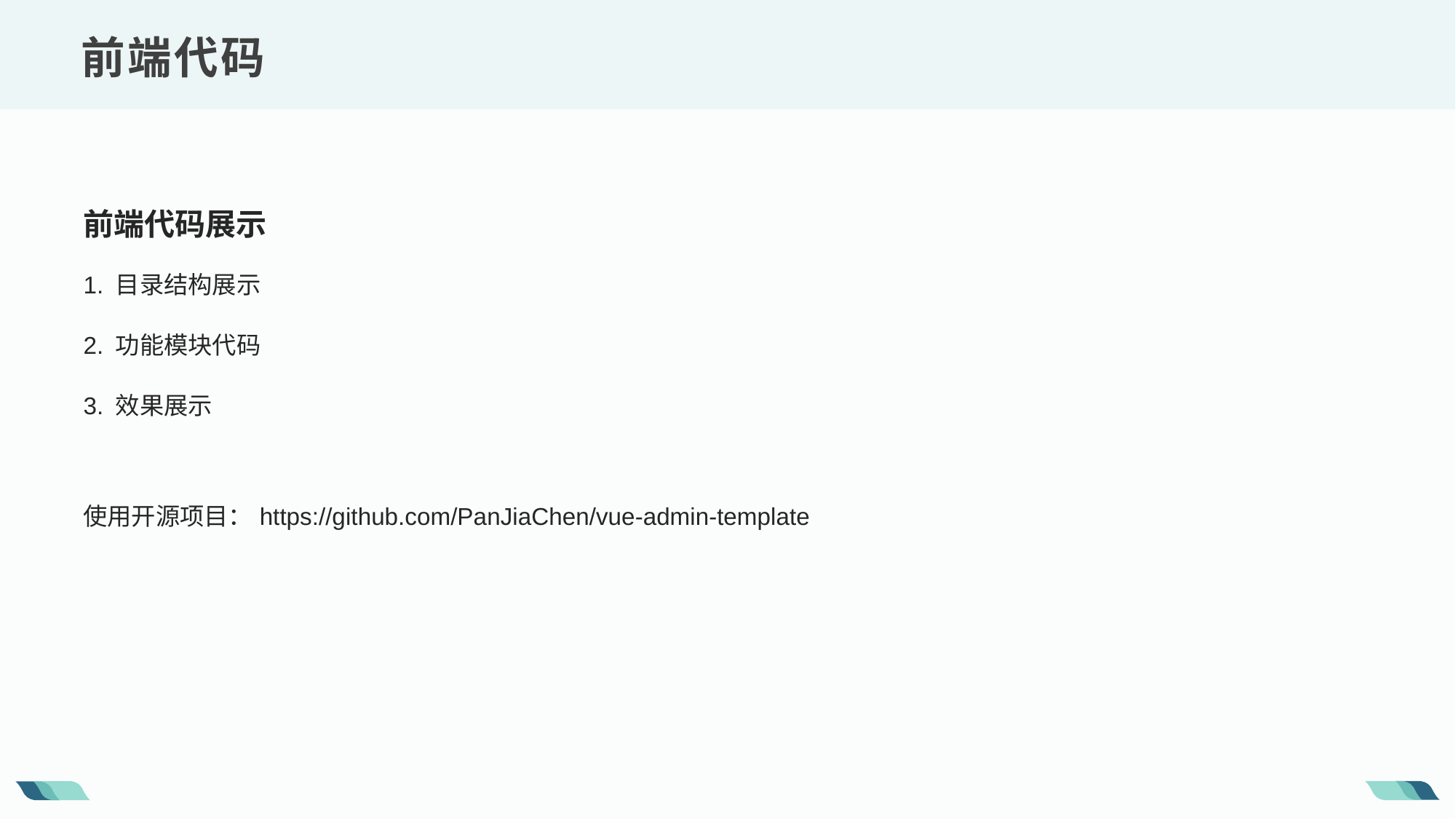

前端代码
前端代码展示
1. 目录结构展示
2. 功能模块代码
3. 效果展示

使用开源项目：https://github.com/PanJiaChen/vue-admin-template